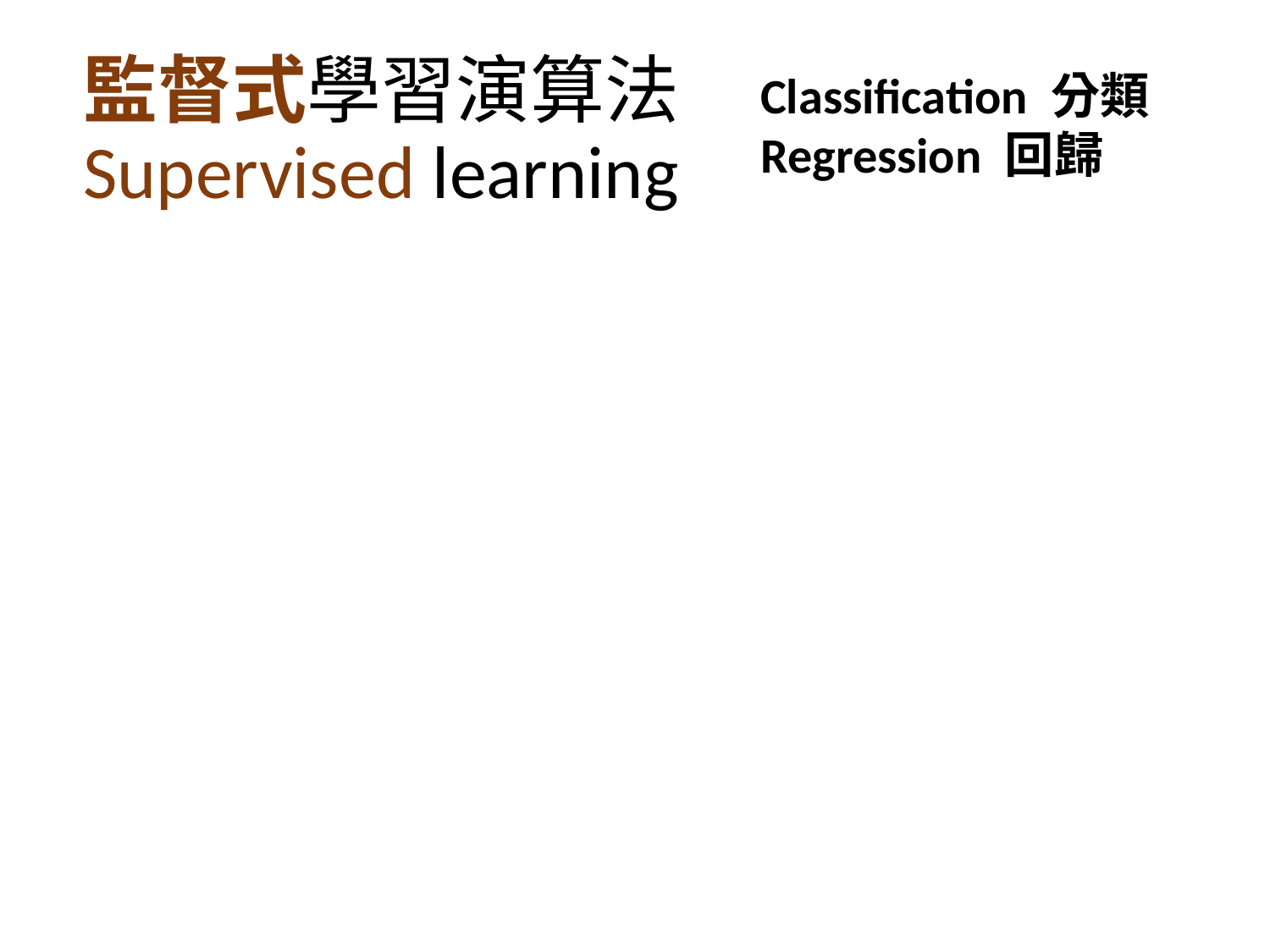

# 監督式學習演算法 Supervised learning
Classification 分類
Regression 回歸